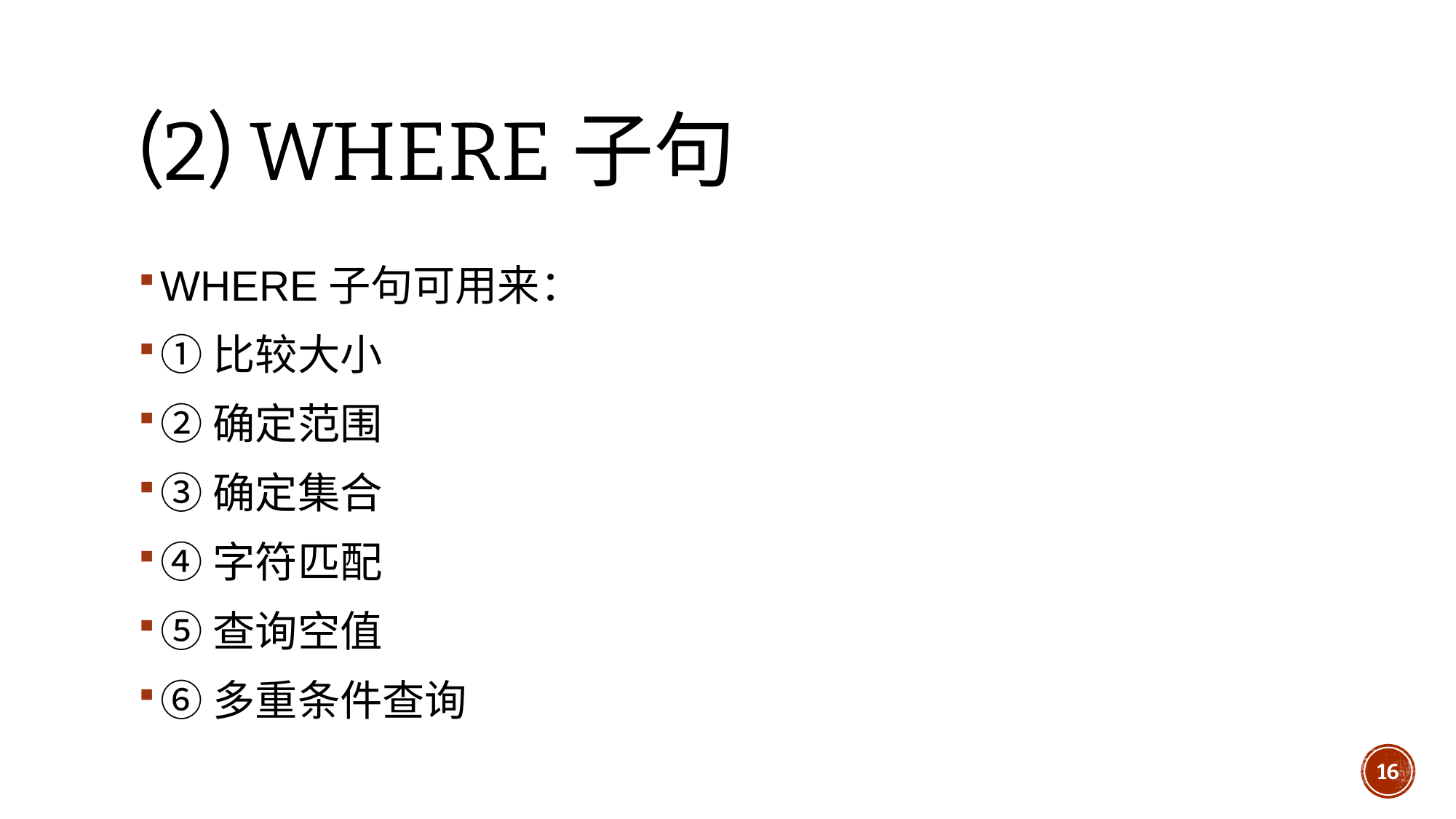

# (2) WHERE子句
WHERE子句可用来：
①比较大小
②确定范围
③确定集合
④字符匹配
⑤查询空值
⑥多重条件查询

16